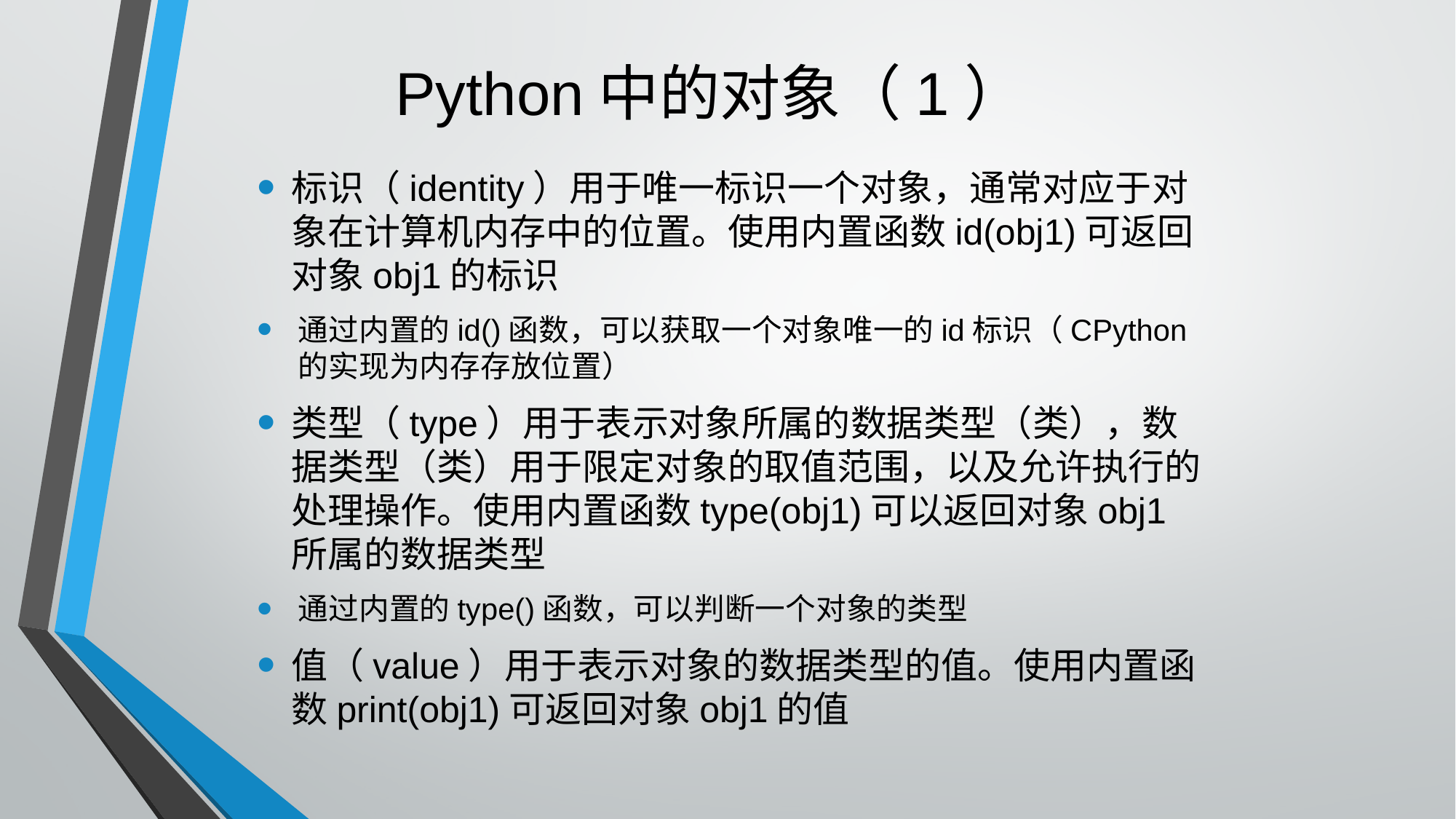

# Python中的对象（1）
标识（identity）用于唯一标识一个对象，通常对应于对象在计算机内存中的位置。使用内置函数id(obj1)可返回对象obj1的标识
通过内置的id()函数，可以获取一个对象唯一的id标识（CPython的实现为内存存放位置）
类型（type）用于表示对象所属的数据类型（类），数据类型（类）用于限定对象的取值范围，以及允许执行的处理操作。使用内置函数type(obj1)可以返回对象obj1所属的数据类型
通过内置的type()函数，可以判断一个对象的类型
值（value）用于表示对象的数据类型的值。使用内置函数print(obj1)可返回对象obj1的值